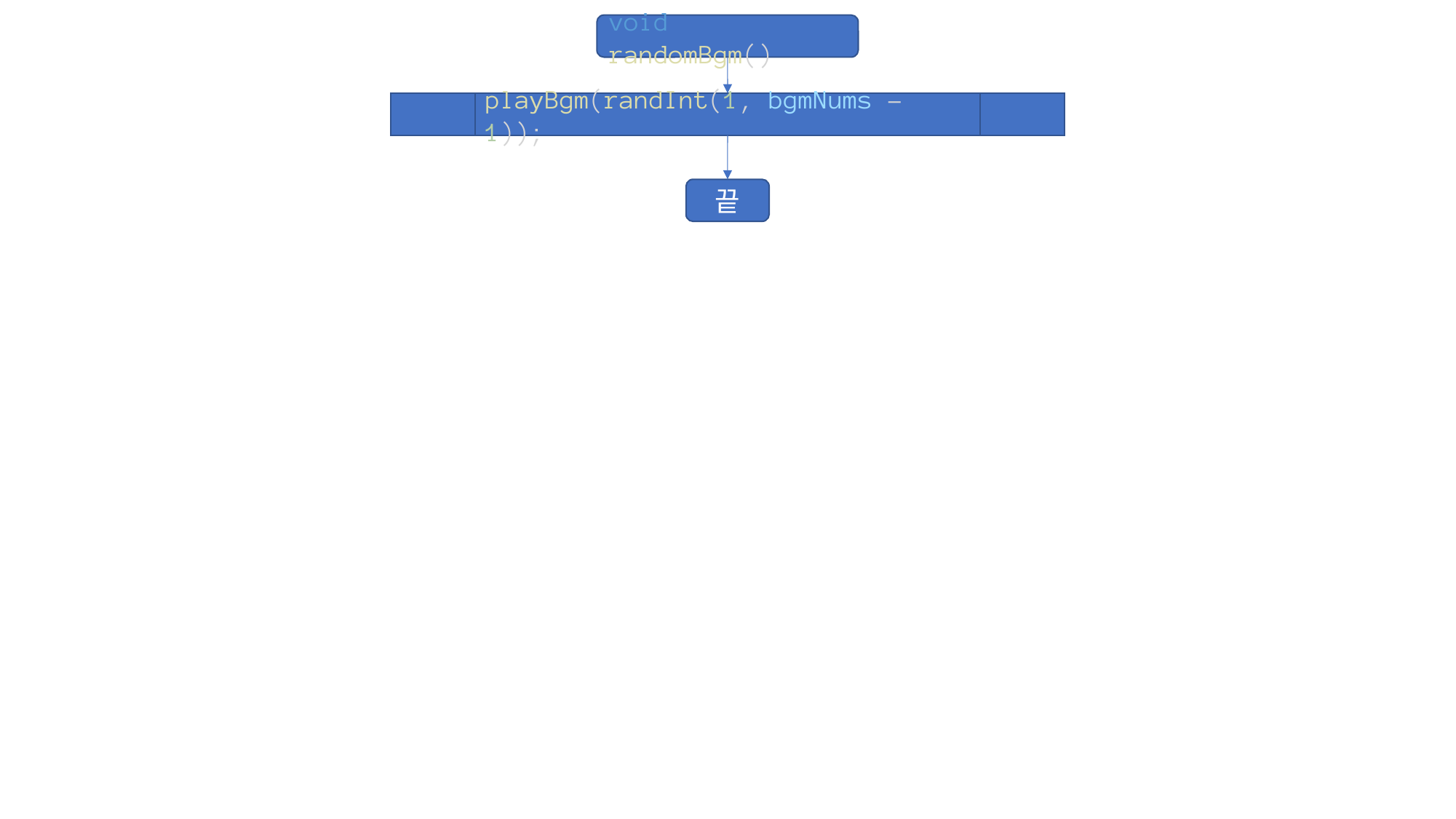

void randomBgm()
playBgm(randInt(1, bgmNums - 1));
끝